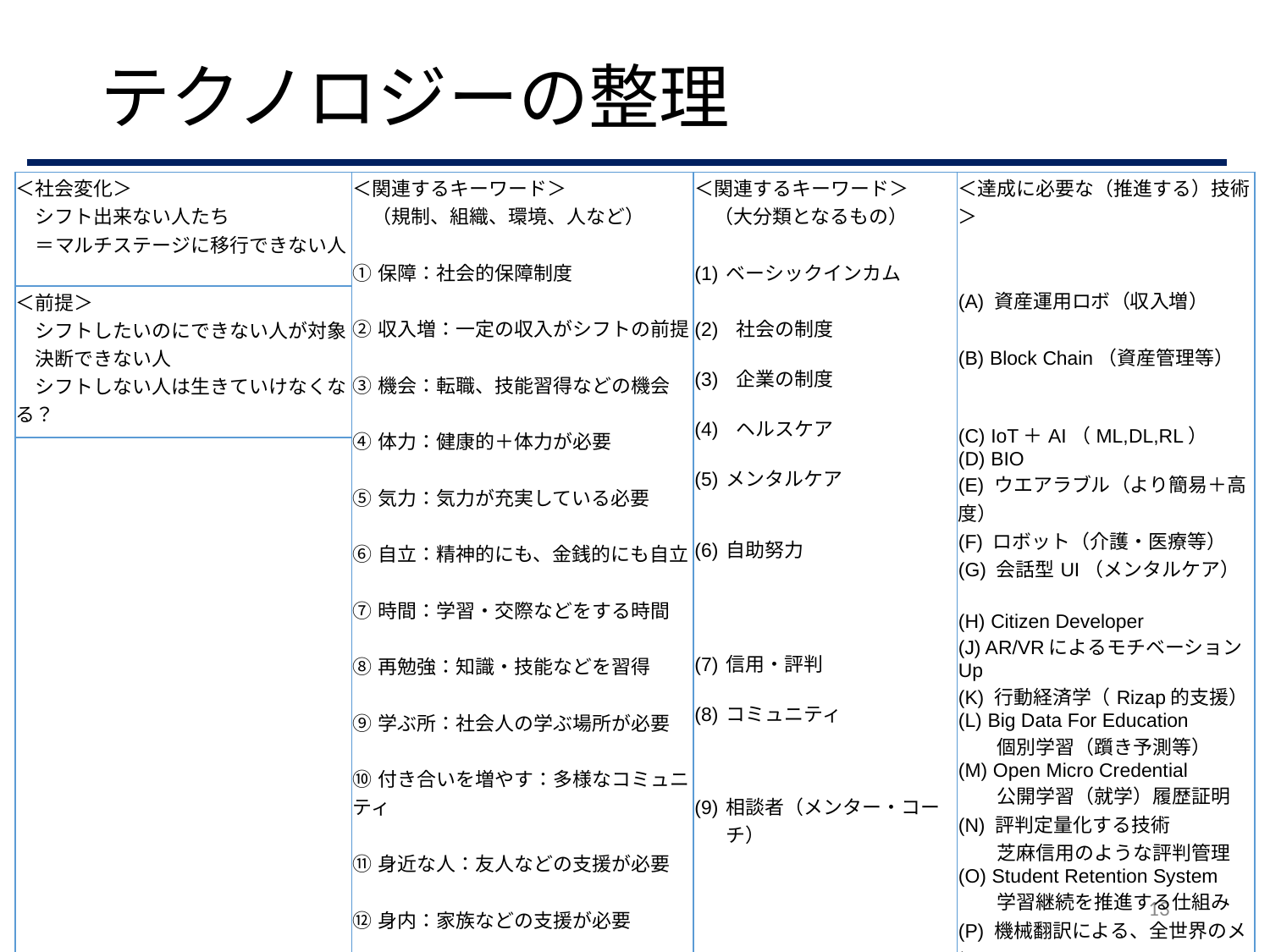

# テクノロジーの整理
| ＜社会変化＞ 　シフト出来ない人たち 　＝マルチステージに移行できない人 | ＜関連するキーワード＞ 　（規制、組織、環境、人など） ①保障：社会的保障制度 ②収入増：一定の収入がシフトの前提 ③機会：転職、技能習得などの機会 ④体力：健康的＋体力が必要 ⑤気力：気力が充実している必要 ⑥自立：精神的にも、金銭的にも自立 ⑦時間：学習・交際などをする時間 ⑧再勉強：知識・技能などを習得 ⑨学ぶ所：社会人の学ぶ場所が必要 ⑩付き合いを増やす：多様なコミュニティ ⑪身近な人：友人などの支援が必要 ⑫身内：家族などの支援が必要 ⑬モデル：ロールモデルが必要 ⑭情報：手段・ツール・選択肢等の情報 ⑮支援：コーチ・メンターなどの支援体制 | ＜関連するキーワード＞ 　（大分類となるもの） ベーシックインカム 社会の制度 企業の制度 ヘルスケア メンタルケア 自助努力 信用・評判 コミュニティ 相談者（メンター・コーチ） | ＜達成に必要な（推進する）技術＞ (A) 資産運用ロボ（収入増） (B) Block Chain（資産管理等） (C) IoT＋AI（ML,DL,RL） (D) BIO (E) ウエアラブル（より簡易＋高度） (F) ロボット（介護・医療等） (G) 会話型UI（メンタルケア） (H) Citizen Developer (J) AR/VRによるモチベーションUp (K) 行動経済学（Rizap的支援） (L) Big Data For Education 　　個別学習（躓き予測等） (M) Open Micro Credential 　　公開学習（就学）履歴証明 (N) 評判定量化する技術 　　芝麻信用のような評判管理 (O) Student Retention System 　　学習継続を推進する仕組み (P) 機械翻訳による、全世界のメン 　　ターとの面談によるコーチング等 (Q) Virtualアシスタントによる、シフト 　　支援やメンタリング・コーチング |
| --- | --- | --- | --- |
| ＜前提＞ 　シフトしたいのにできない人が対象 　決断できない人 　シフトしない人は生きていけなくなる？ |  |  |  |
|  |  |  |  |
13